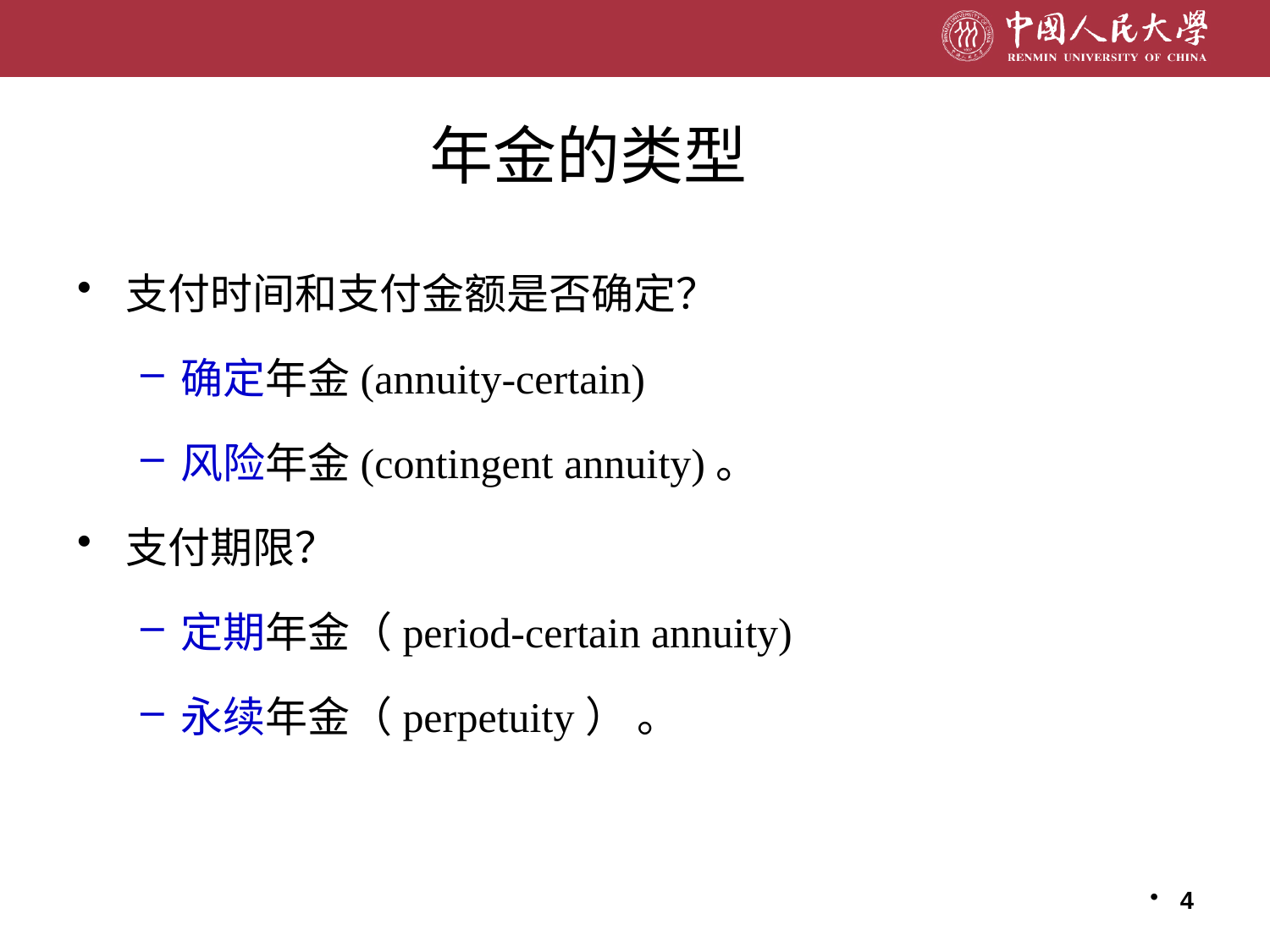

# 年金的类型
支付时间和支付金额是否确定？
确定年金(annuity-certain)
风险年金(contingent annuity)。
支付期限？
定期年金（period-certain annuity)
永续年金（perpetuity） 。
4